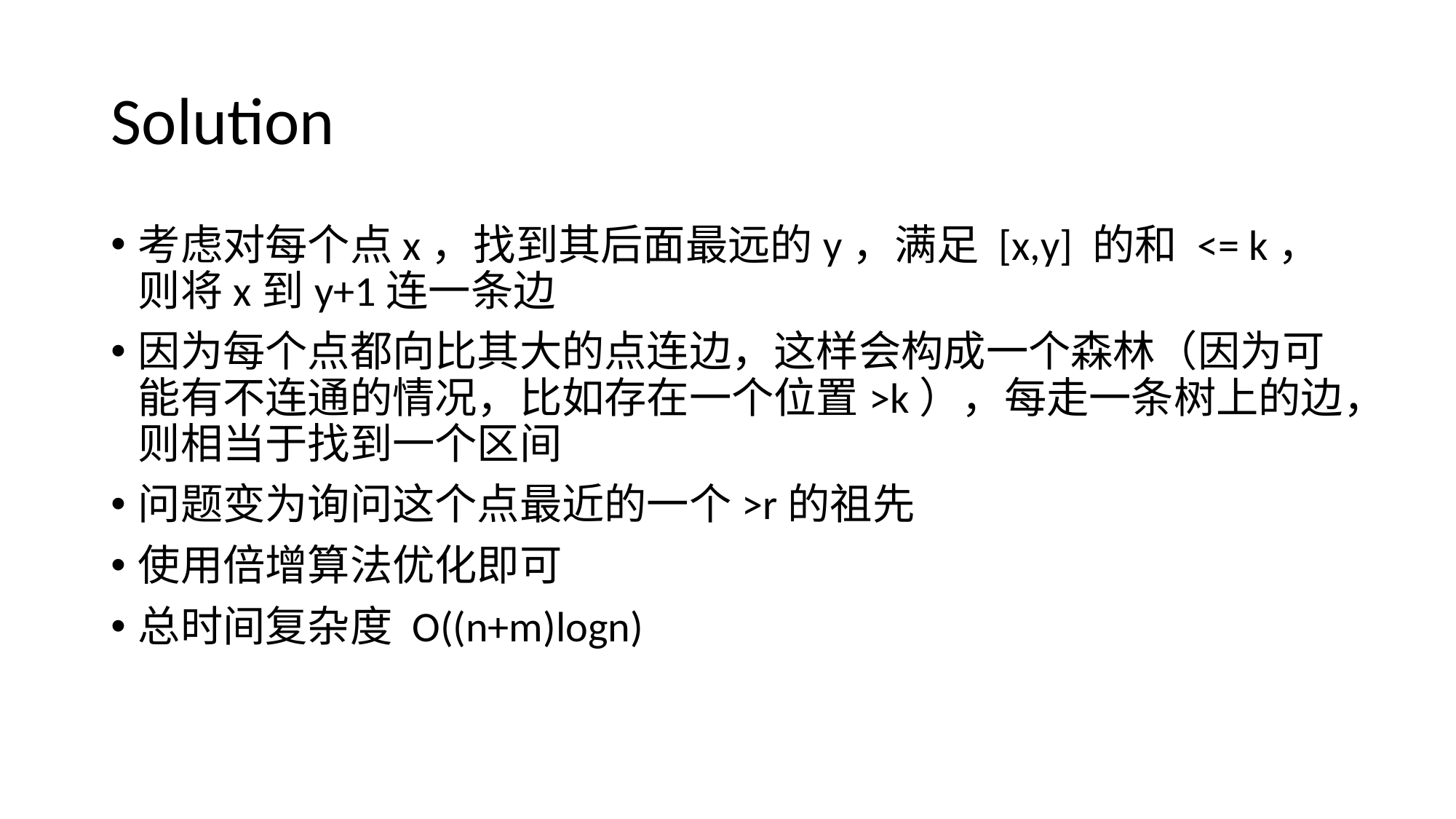

# Solution
考虑对每个点x，找到其后面最远的y，满足 [x,y] 的和 <= k，则将x到y+1连一条边
因为每个点都向比其大的点连边，这样会构成一个森林（因为可能有不连通的情况，比如存在一个位置>k），每走一条树上的边，则相当于找到一个区间
问题变为询问这个点最近的一个>r的祖先
使用倍增算法优化即可
总时间复杂度 O((n+m)logn)